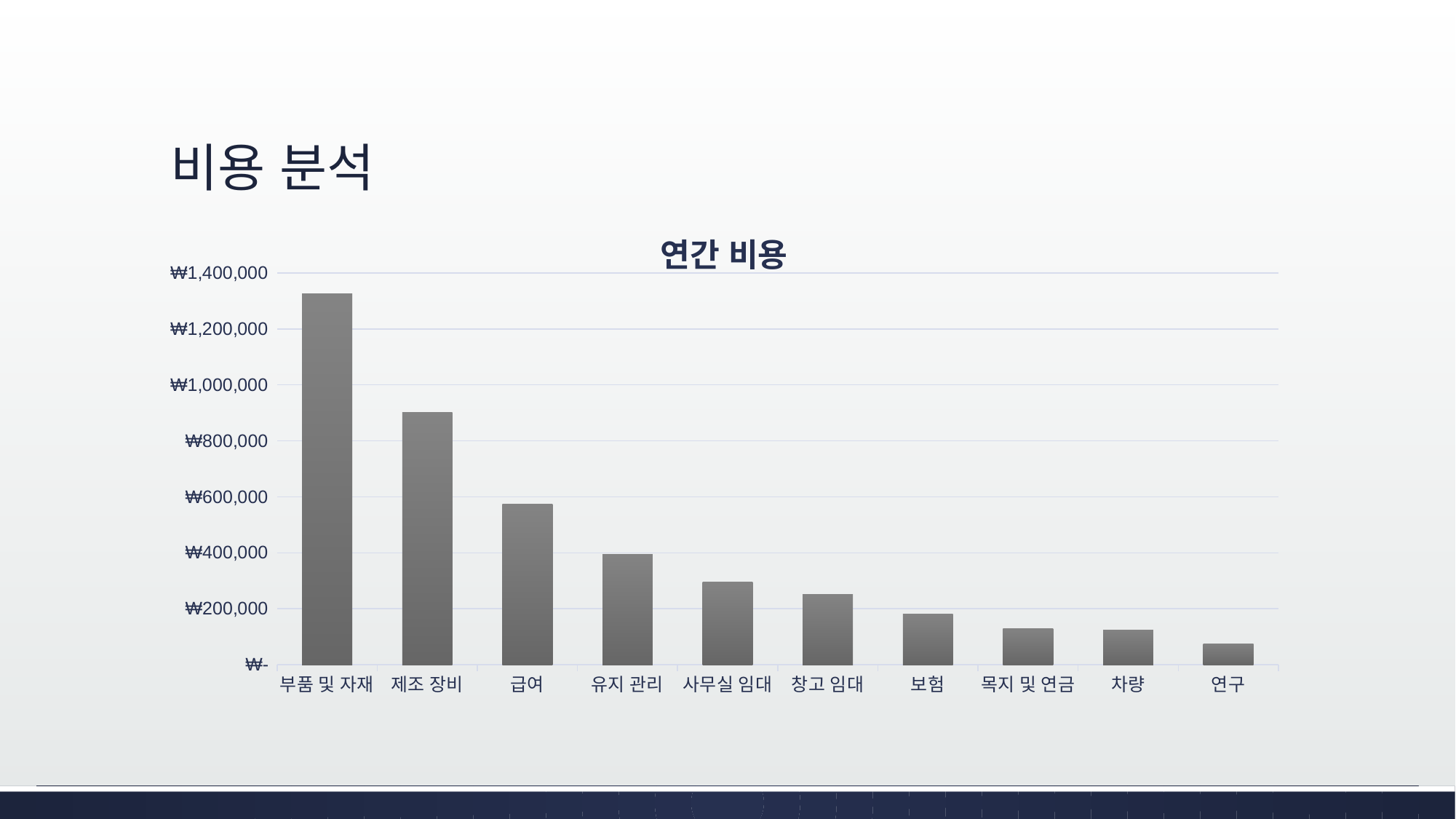

# 비용 분석

### Chart:

| Category | 연간 비용 |
|---|---|
| 부품 및 자재 | 1325000.0 |
| 제조 장비 | 900500.0 |
| 급여 | 575000.0 |
| 유지 관리 | 395000.0 |
| 사무실 임대 | 295000.0 |
| 창고 임대 | 250000.0 |
| 보험 | 180000.0 |
| 목지 및 연금 | 130000.0 |
| 차량 | 125000.0 |
| 연구 | 75000.0 |